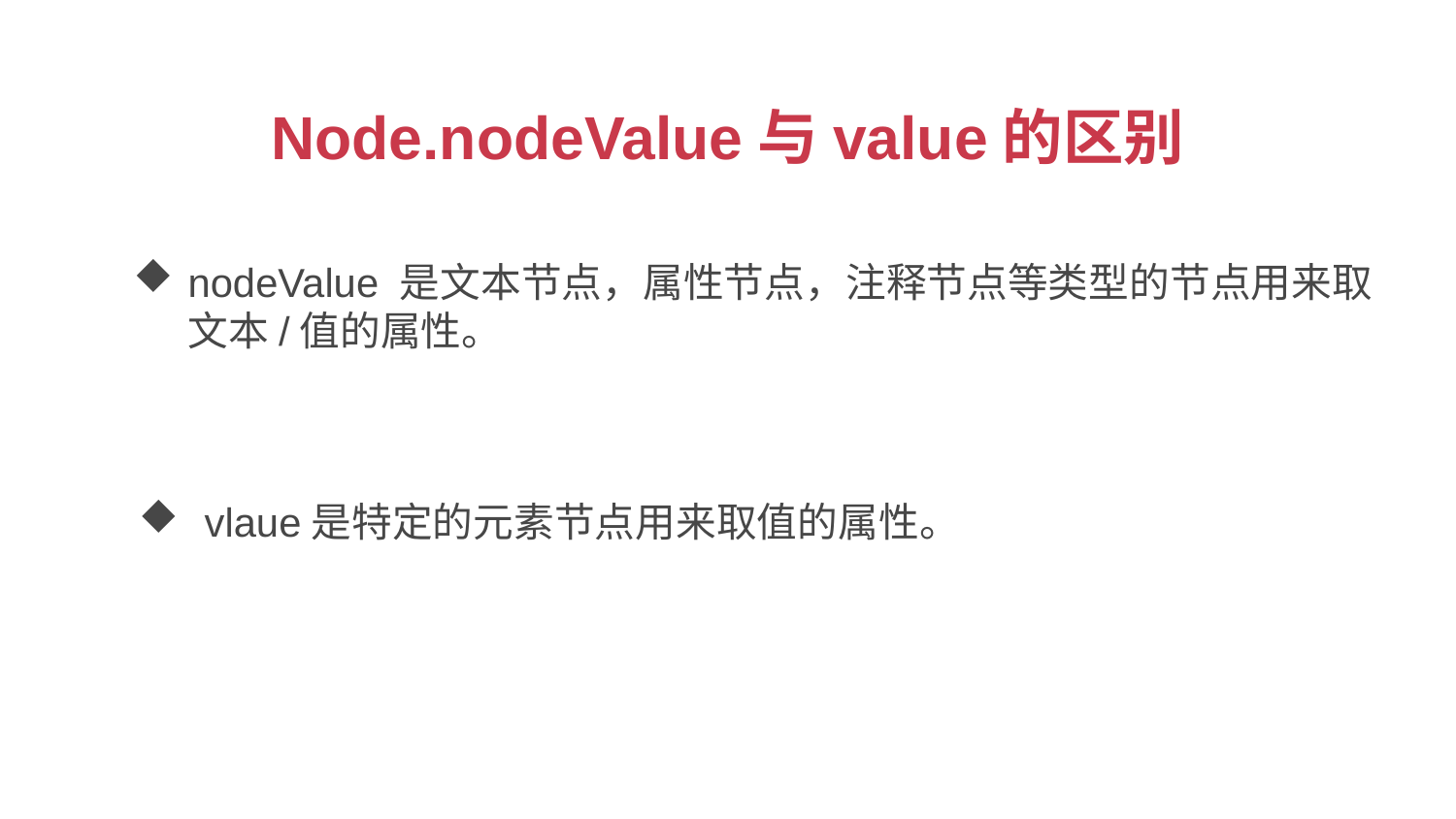

Node.nodeValue与value的区别
nodeValue 是文本节点，属性节点，注释节点等类型的节点用来取文本/值的属性。
 vlaue是特定的元素节点用来取值的属性。